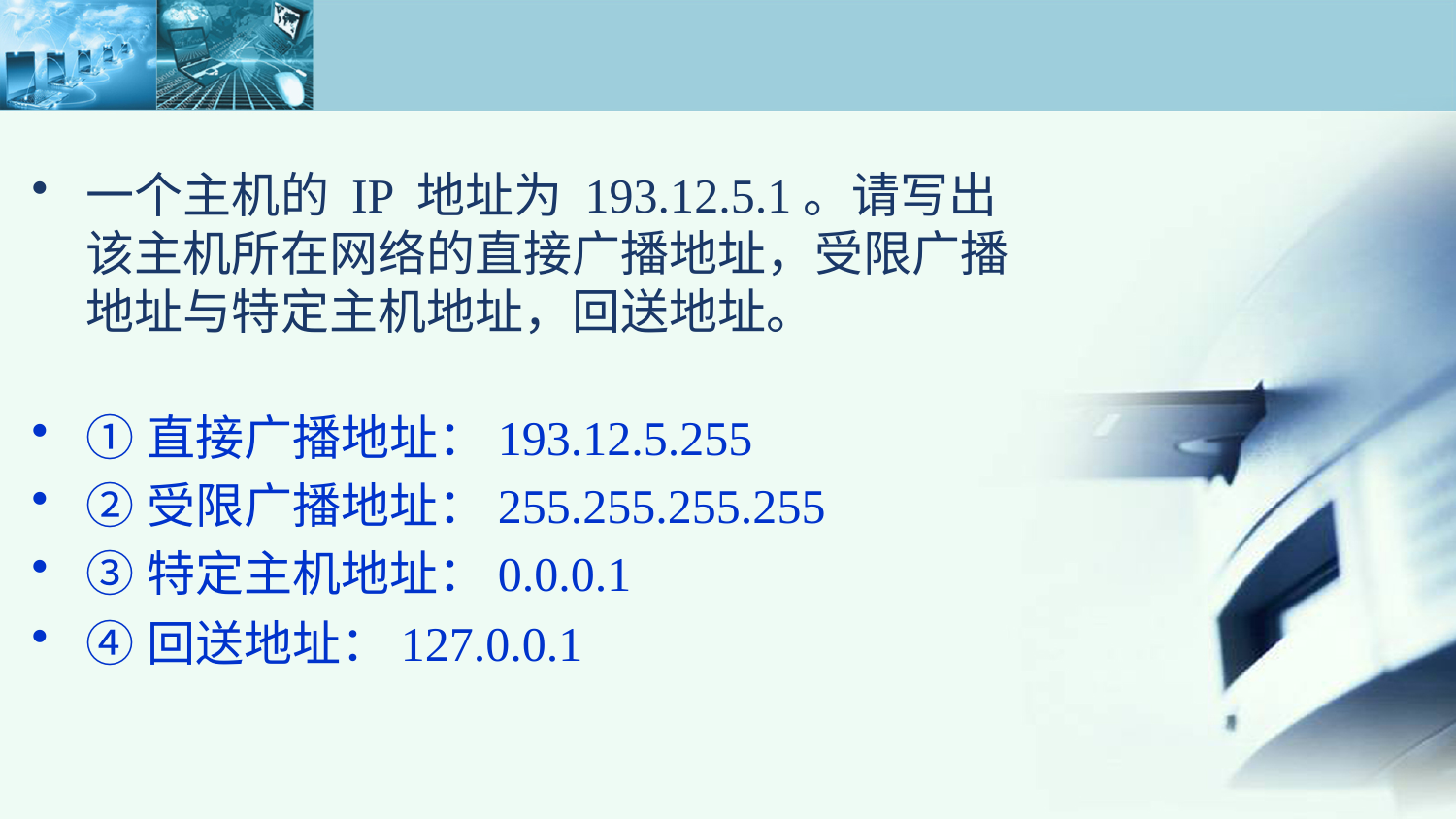

一个主机的 IP 地址为 193.12.5.1。请写出该主机所在网络的直接广播地址，受限广播地址与特定主机地址，回送地址。
①直接广播地址：193.12.5.255
②受限广播地址：255.255.255.255
③特定主机地址：0.0.0.1
④回送地址：127.0.0.1